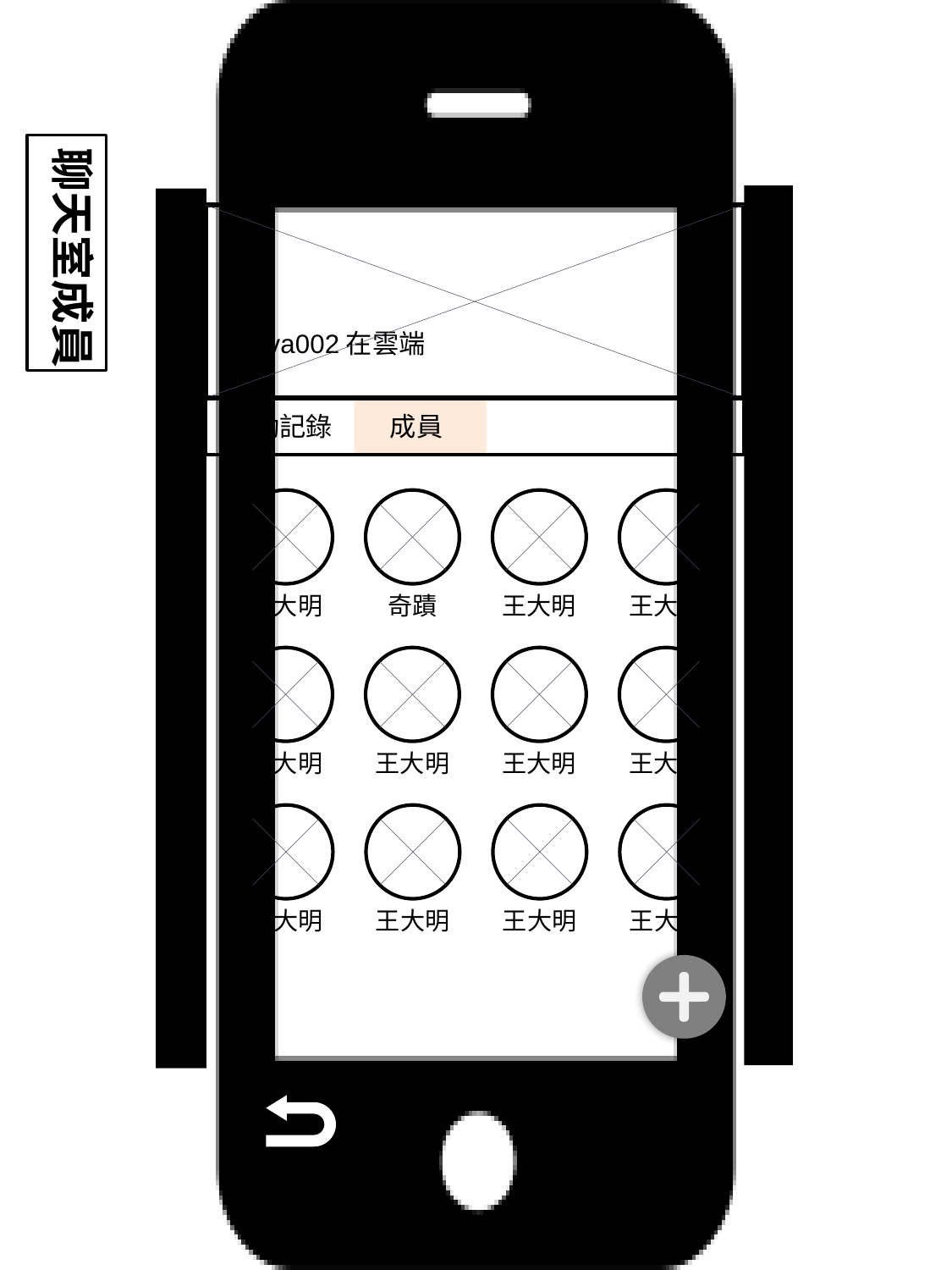

聊天室成員

java002在雲端

活動記錄
成員

王大明

奇蹟

王大明

王大明

王大明

王大明

王大明

王大明

王大明

王大明

王大明

王大明